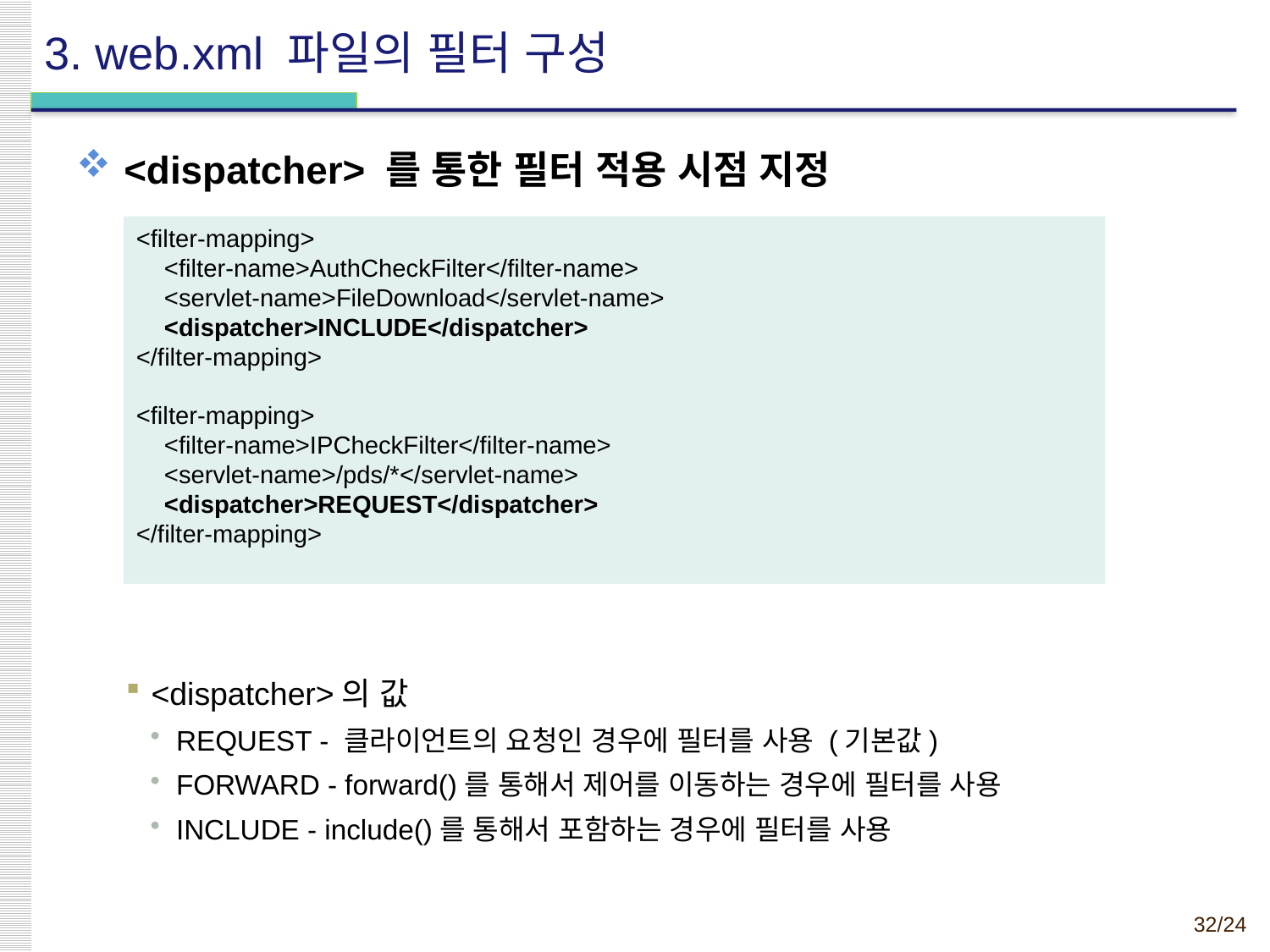

# 3. web.xml 파일의 필터 구성
<dispatcher> 를 통한 필터 적용 시점 지정

<dispatcher>의 값
REQUEST - 클라이언트의 요청인 경우에 필터를 사용 (기본값)
FORWARD - forward()를 통해서 제어를 이동하는 경우에 필터를 사용
INCLUDE - include()를 통해서 포함하는 경우에 필터를 사용
<filter-mapping>
    <filter-name>AuthCheckFilter</filter-name>
    <servlet-name>FileDownload</servlet-name>
    <dispatcher>INCLUDE</dispatcher>
</filter-mapping>

<filter-mapping>
    <filter-name>IPCheckFilter</filter-name>
    <servlet-name>/pds/*</servlet-name>
    <dispatcher>REQUEST</dispatcher>
</filter-mapping>